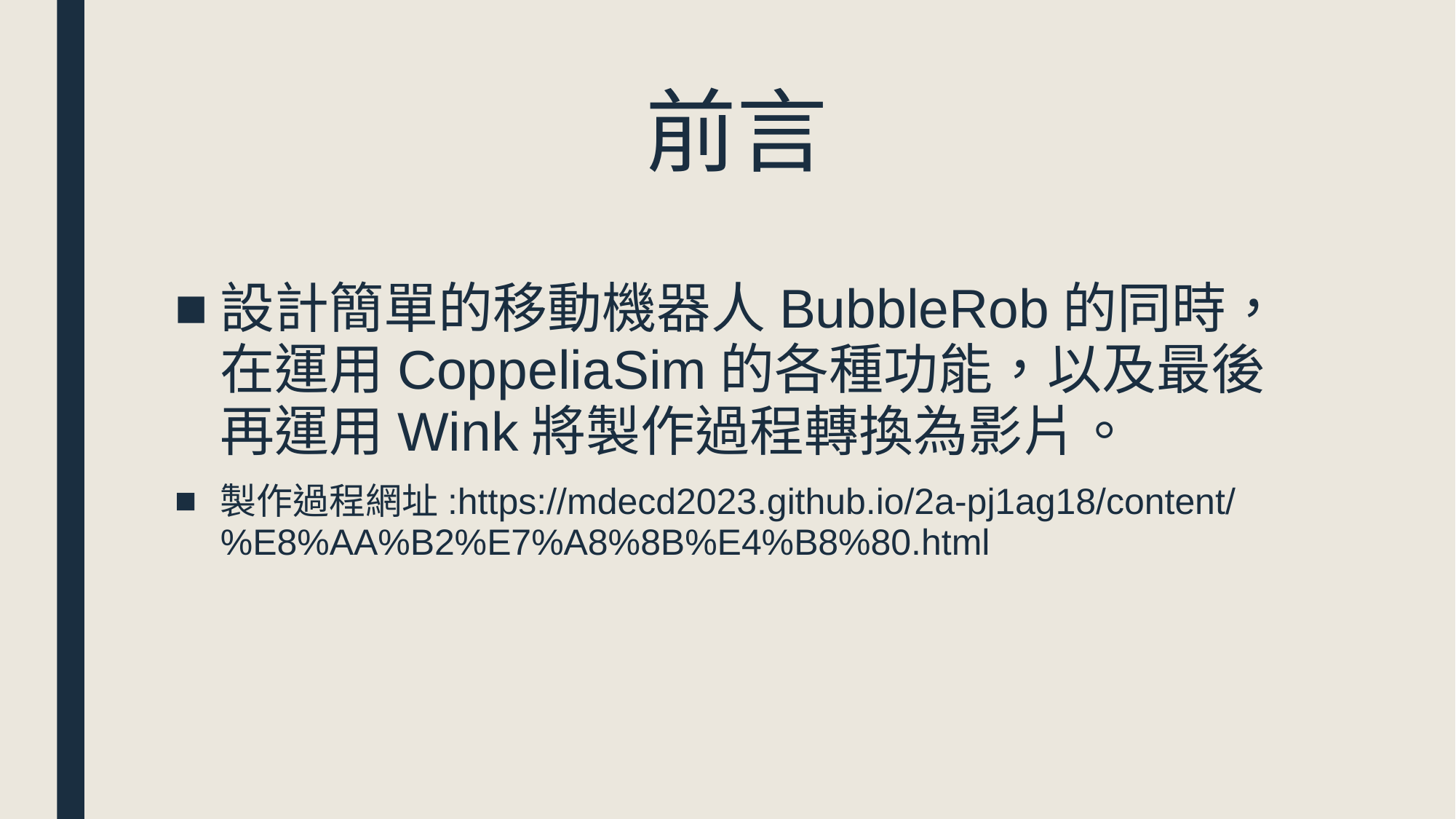

# 前言
設計簡單的移動機器人BubbleRob的同時，在運用CoppeliaSim的各種功能，以及最後再運用Wink將製作過程轉換為影片。
製作過程網址:https://mdecd2023.github.io/2a-pj1ag18/content/%E8%AA%B2%E7%A8%8B%E4%B8%80.html